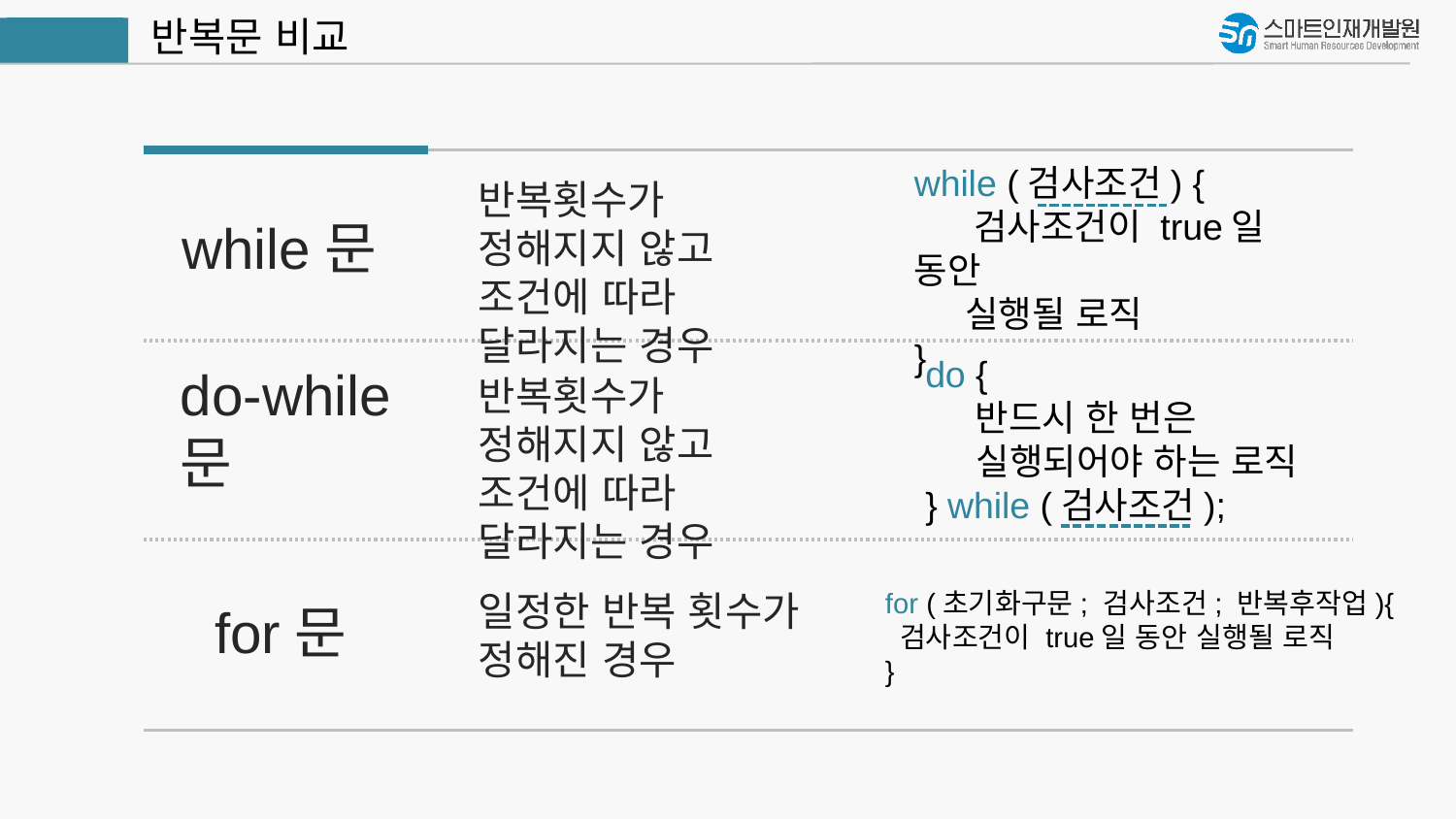

반복문 비교

Java
while (검사조건) {
     검사조건이 true일 동안
     실행될 로직
}
반복횟수가 정해지지 않고 조건에 따라
달라지는 경우
while문
do {
     반드시 한 번은
     실행되어야 하는 로직
} while (검사조건);
do-while문
반복횟수가 정해지지 않고 조건에 따라
달라지는 경우
일정한 반복 횟수가 정해진 경우
for (초기화구문; 검사조건; 반복후작업){
 검사조건이 true일 동안 실행될 로직
}
for문